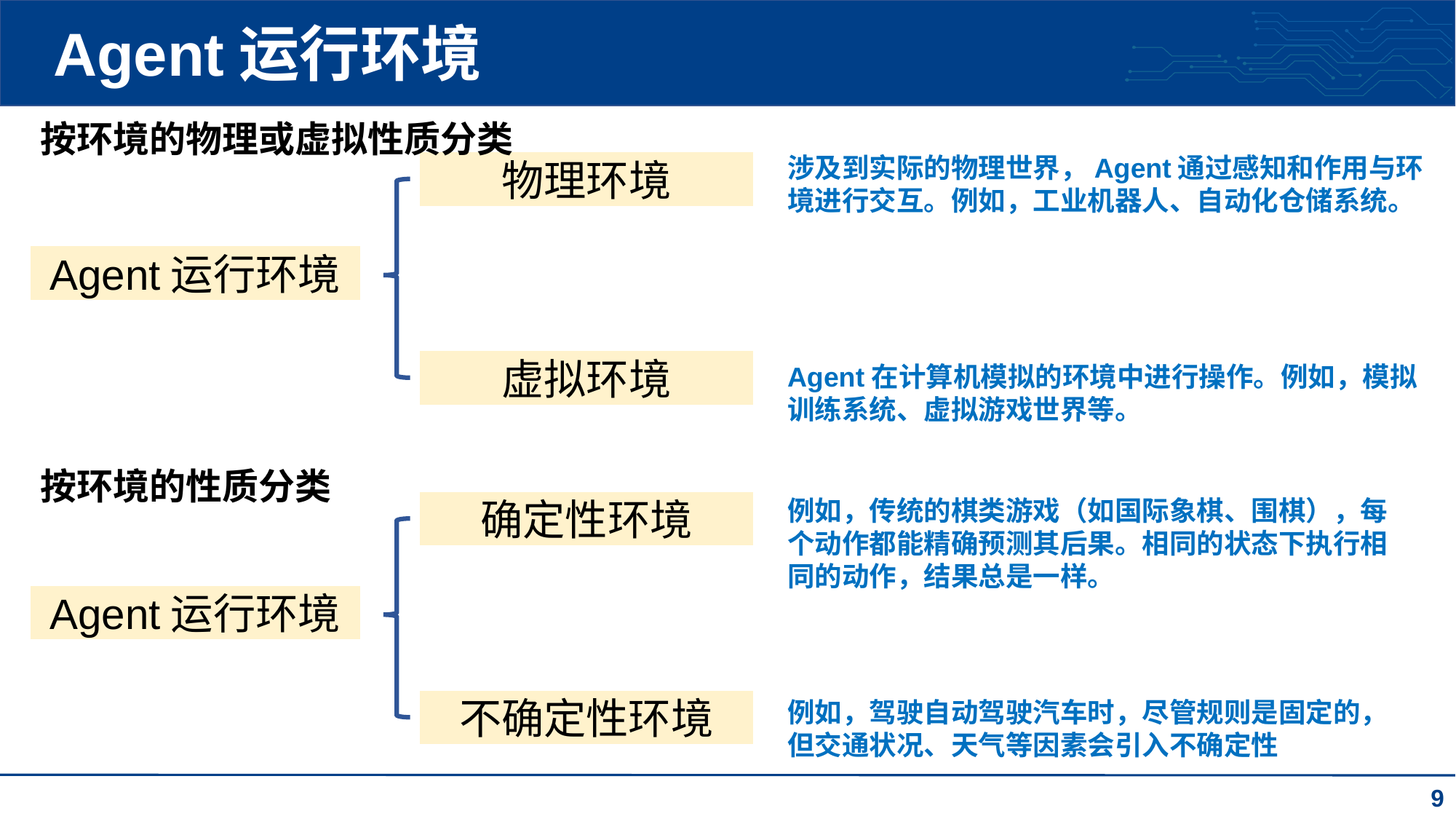

# Agent运行环境
按环境的物理或虚拟性质分类
涉及到实际的物理世界，Agent通过感知和作用与环境进行交互。例如，工业机器人、自动化仓储系统。
物理环境

Agent运行环境
虚拟环境
Agent在计算机模拟的环境中进行操作。例如，模拟训练系统、虚拟游戏世界等。
按环境的性质分类
例如，传统的棋类游戏（如国际象棋、围棋），每个动作都能精确预测其后果。相同的状态下执行相同的动作，结果总是一样。
确定性环境

Agent运行环境
不确定性环境
例如，驾驶自动驾驶汽车时，尽管规则是固定的，但交通状况、天气等因素会引入不确定性
9